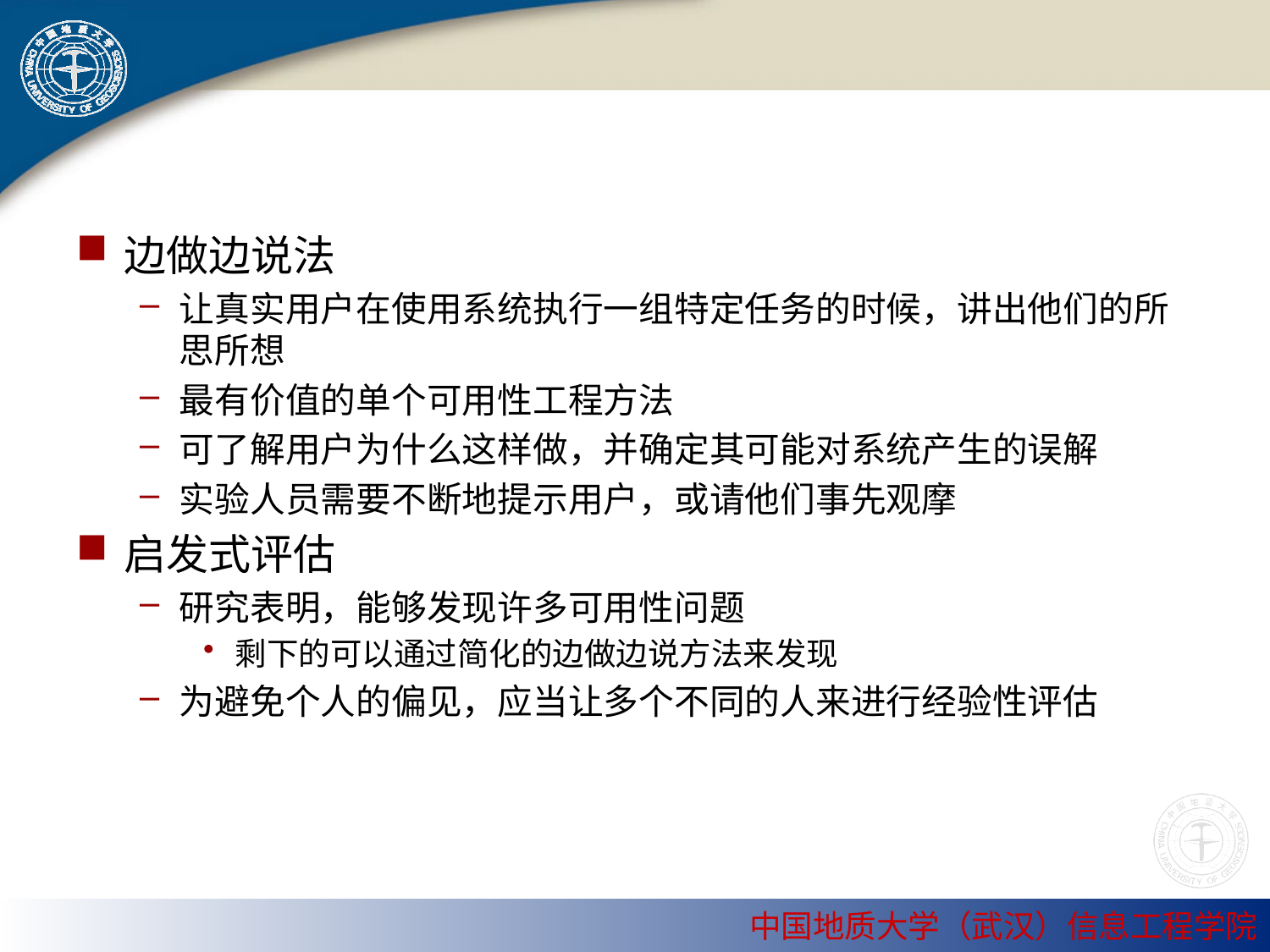

#
边做边说法
让真实用户在使用系统执行一组特定任务的时候，讲出他们的所思所想
最有价值的单个可用性工程方法
可了解用户为什么这样做，并确定其可能对系统产生的误解
实验人员需要不断地提示用户，或请他们事先观摩
启发式评估
研究表明，能够发现许多可用性问题
剩下的可以通过简化的边做边说方法来发现
为避免个人的偏见，应当让多个不同的人来进行经验性评估